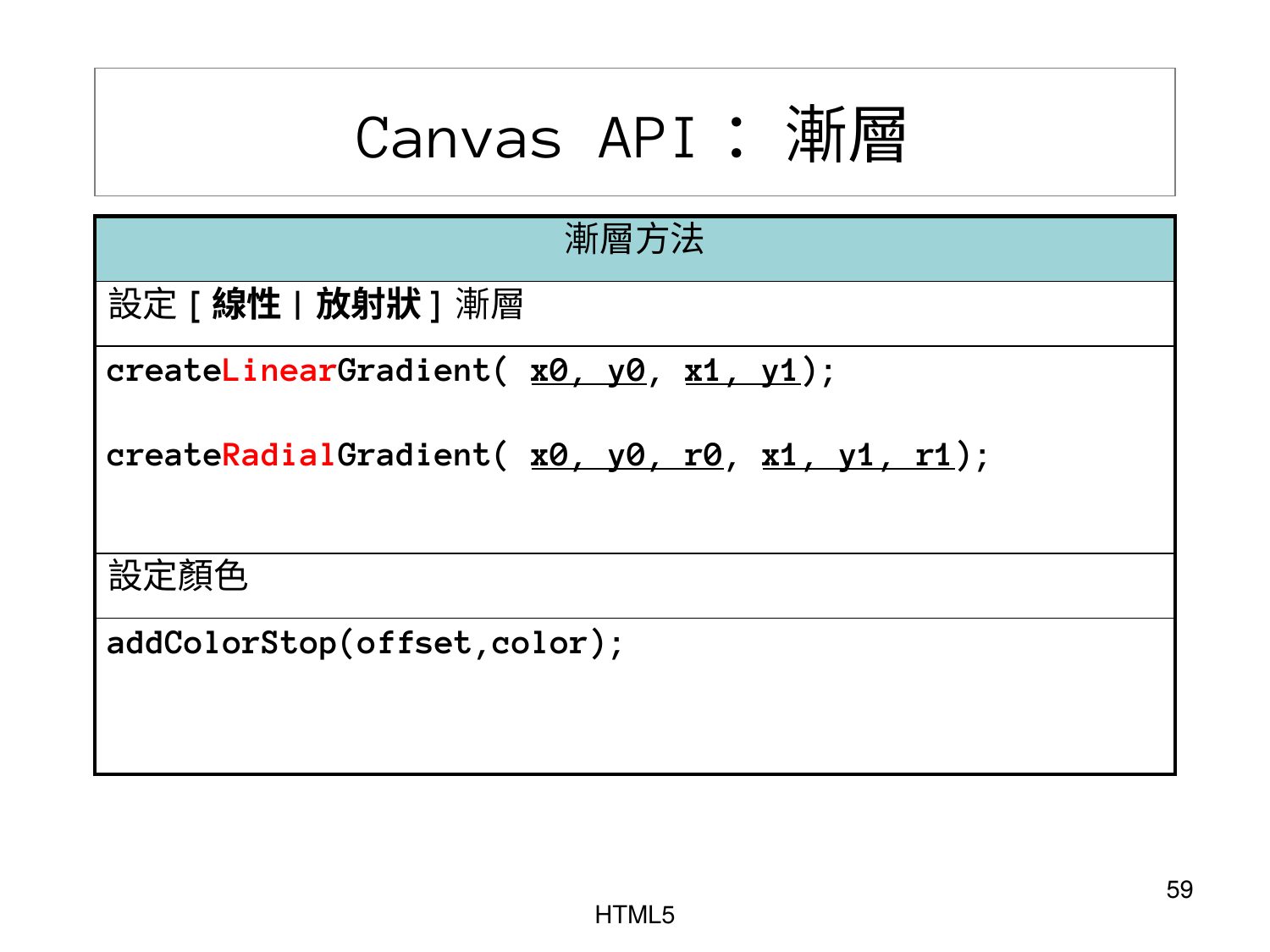

# Canvas API：漸層
| 漸層方法 |
| --- |
| 設定[線性|放射狀]漸層 |
| createLinearGradient( x0, y0, x1, y1); createRadialGradient( x0, y0, r0, x1, y1, r1); |
| 設定顏色 |
| addColorStop(offset,color); |
59
HTML5